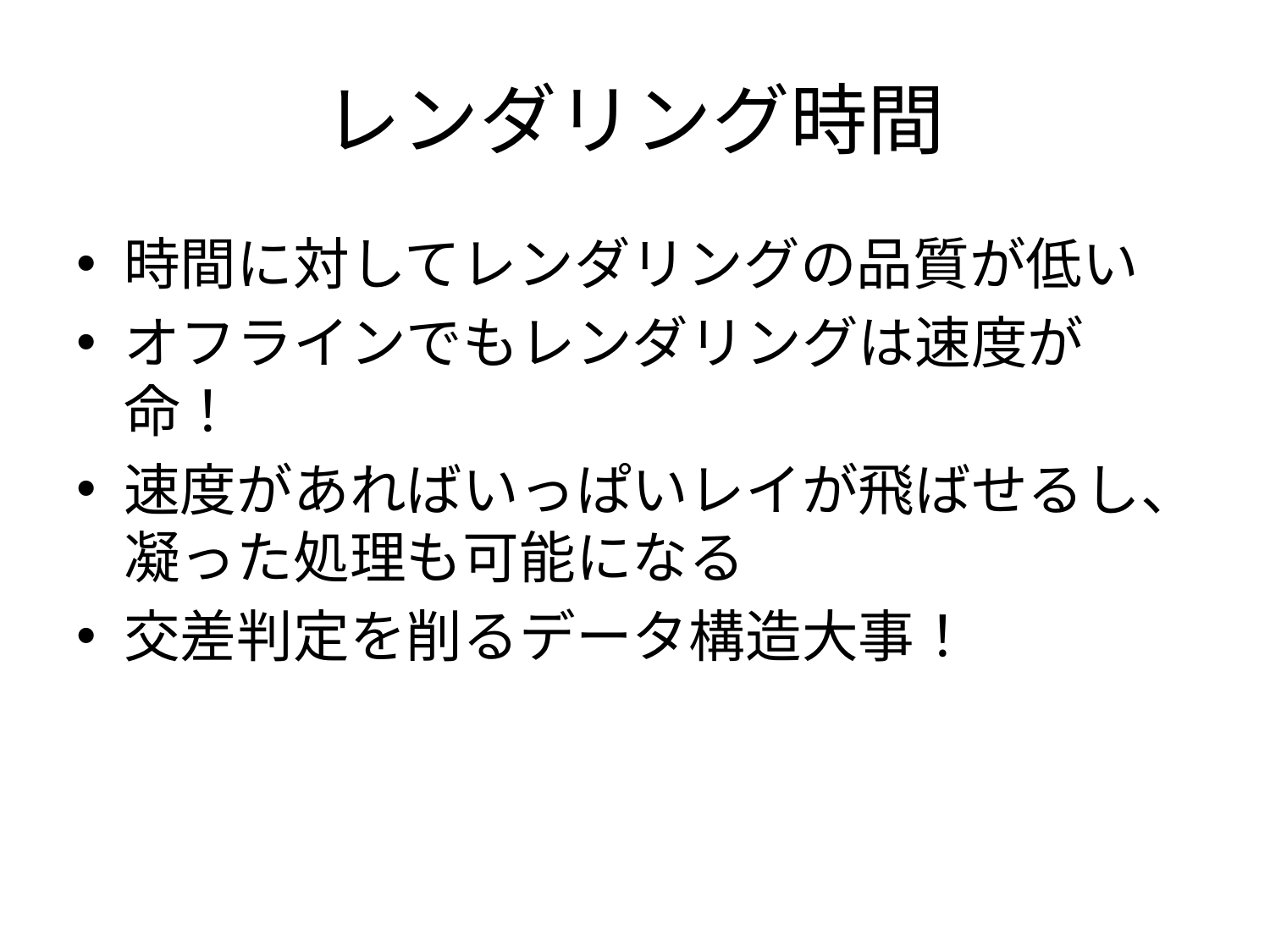

# レンダリング時間
時間に対してレンダリングの品質が低い
オフラインでもレンダリングは速度が命！
速度があればいっぱいレイが飛ばせるし、凝った処理も可能になる
交差判定を削るデータ構造大事！